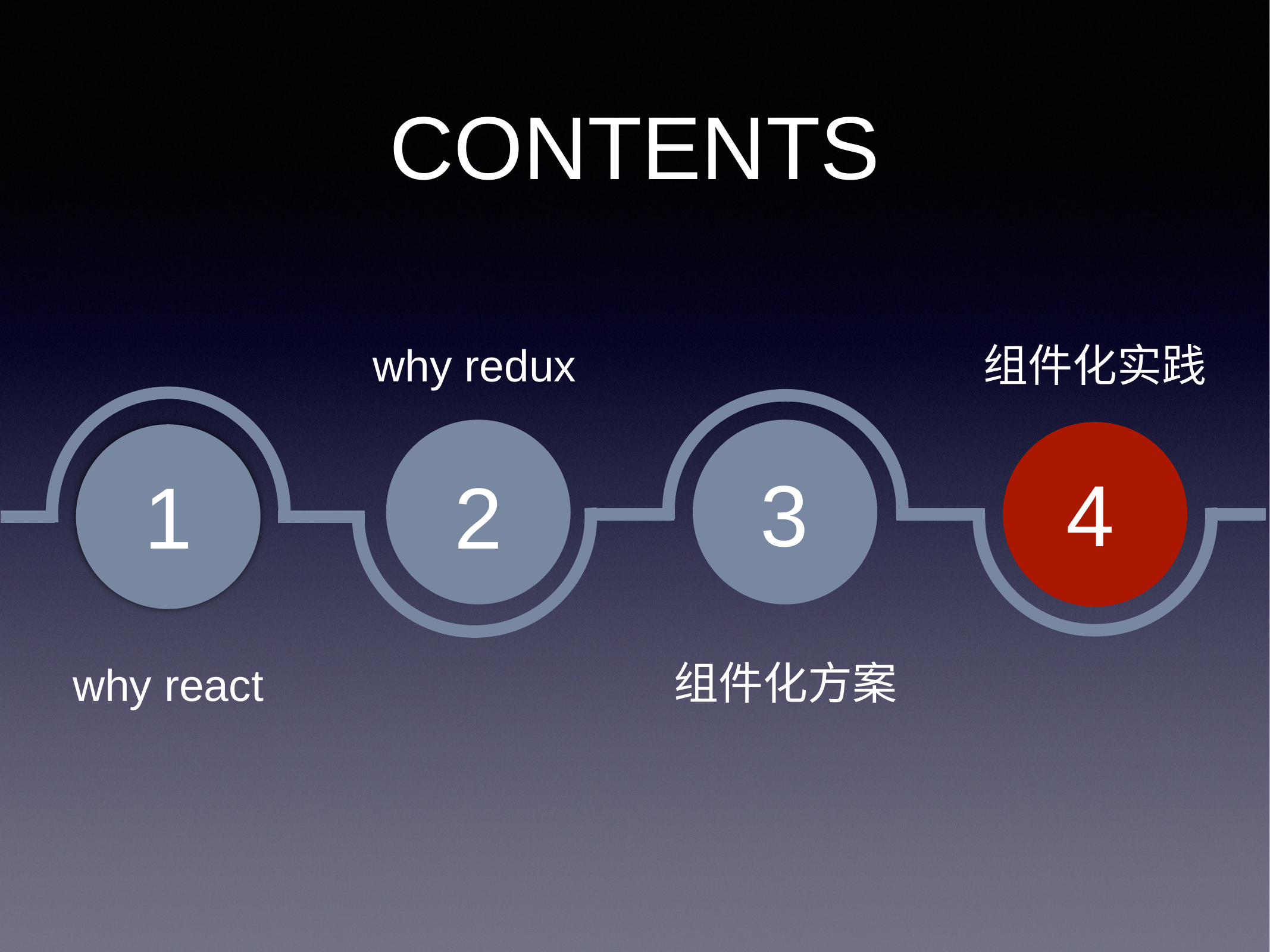

CONTENTS
组件化实践
why redux

3
4
1
2

组件化方案
why react
62